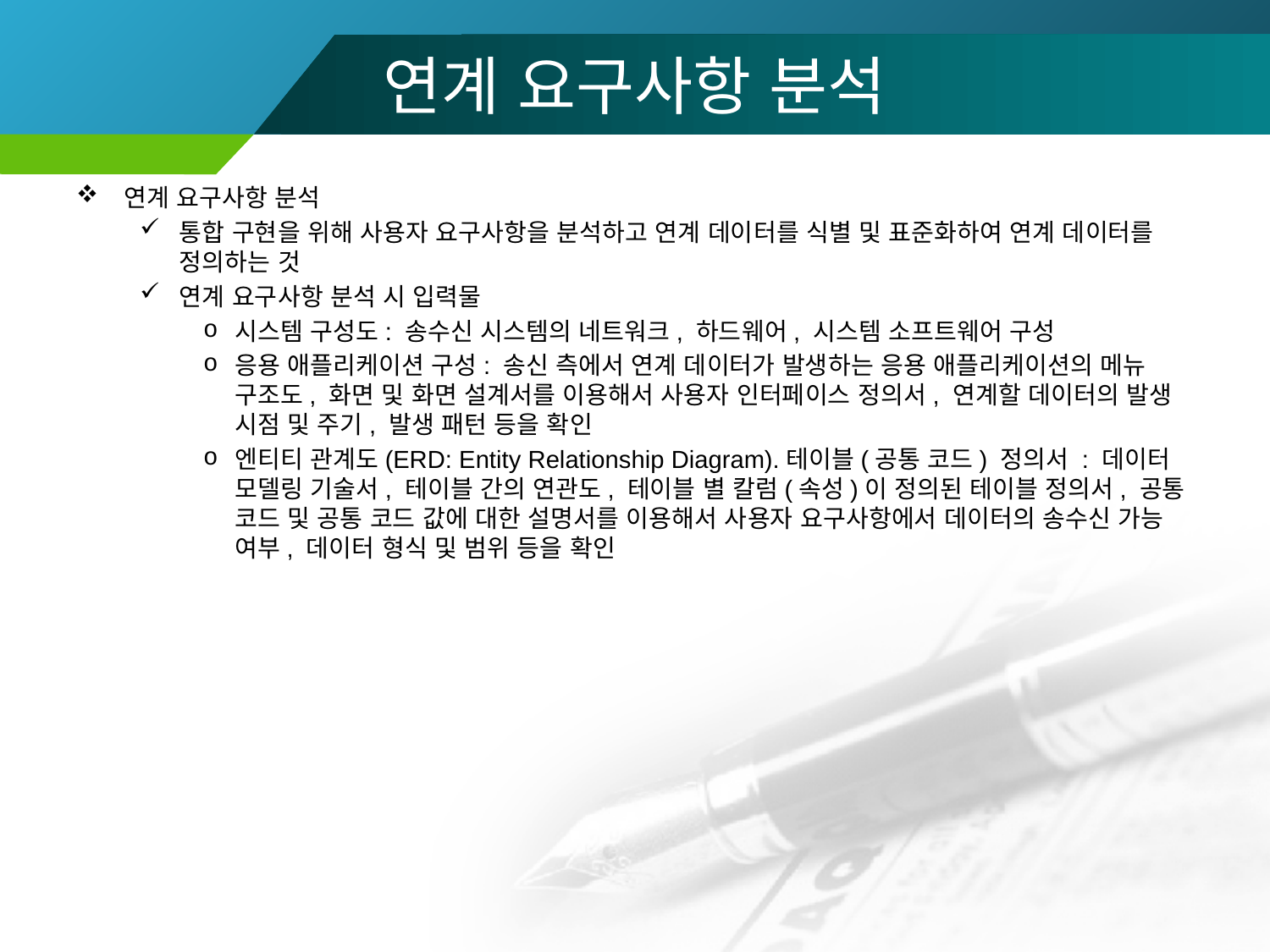

# 연계 요구사항 분석
연계 요구사항 분석
통합 구현을 위해 사용자 요구사항을 분석하고 연계 데이터를 식별 및 표준화하여 연계 데이터를 정의하는 것
연계 요구사항 분석 시 입력물
시스템 구성도: 송수신 시스템의 네트워크, 하드웨어, 시스템 소프트웨어 구성
응용 애플리케이션 구성: 송신 측에서 연계 데이터가 발생하는 응용 애플리케이션의 메뉴 구조도, 화면 및 화면 설계서를 이용해서 사용자 인터페이스 정의서, 연계할 데이터의 발생 시점 및 주기, 발생 패턴 등을 확인
엔티티 관계도(ERD: Entity Relationship Diagram).테이블(공통 코드) 정의서 : 데이터 모델링 기술서, 테이블 간의 연관도, 테이블 별 칼럼(속성)이 정의된 테이블 정의서, 공통 코드 및 공통 코드 값에 대한 설명서를 이용해서 사용자 요구사항에서 데이터의 송수신 가능 여부, 데이터 형식 및 범위 등을 확인